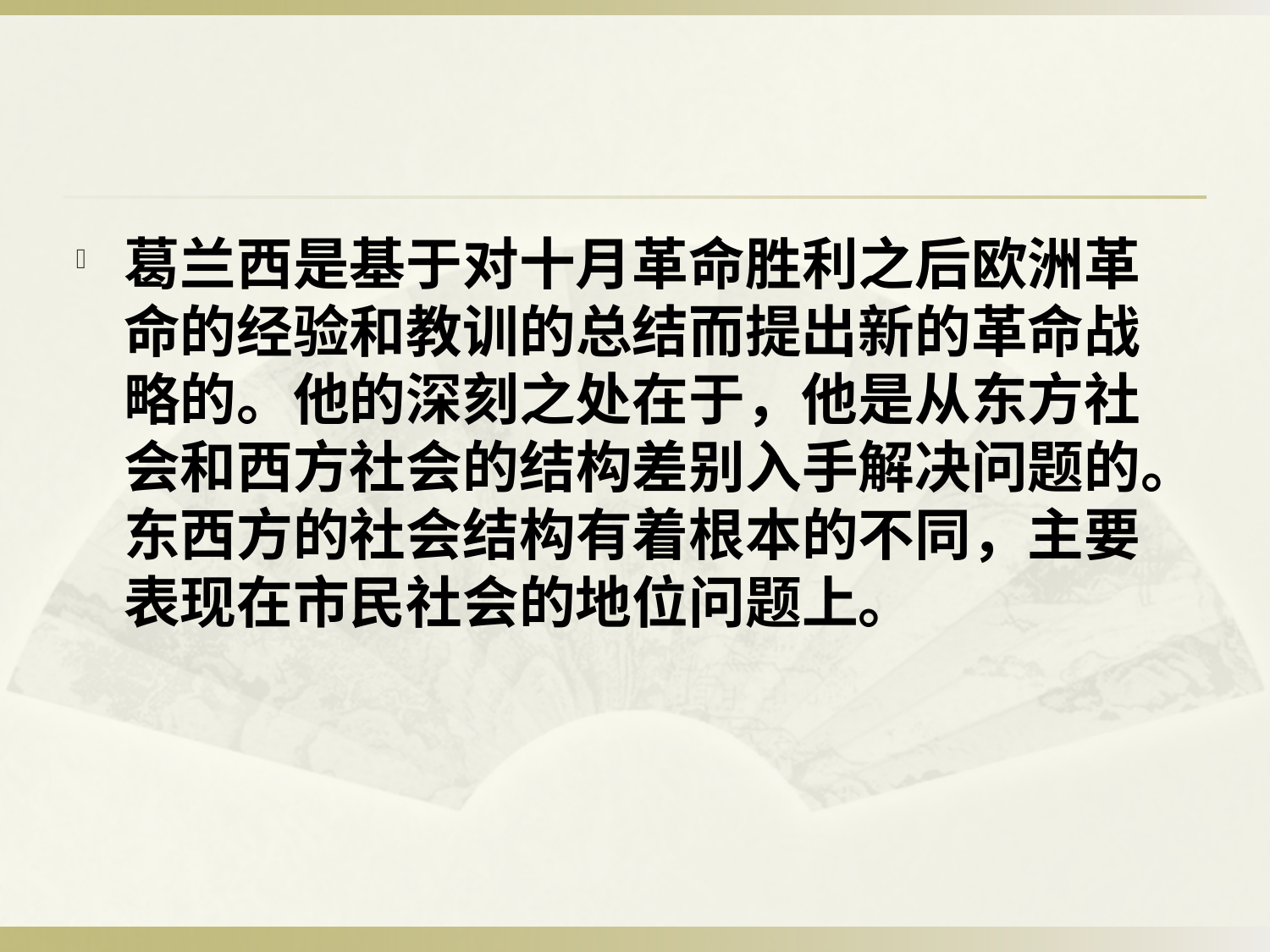

#
葛兰西是基于对十月革命胜利之后欧洲革命的经验和教训的总结而提出新的革命战略的。他的深刻之处在于，他是从东方社会和西方社会的结构差别入手解决问题的。东西方的社会结构有着根本的不同，主要表现在市民社会的地位问题上。